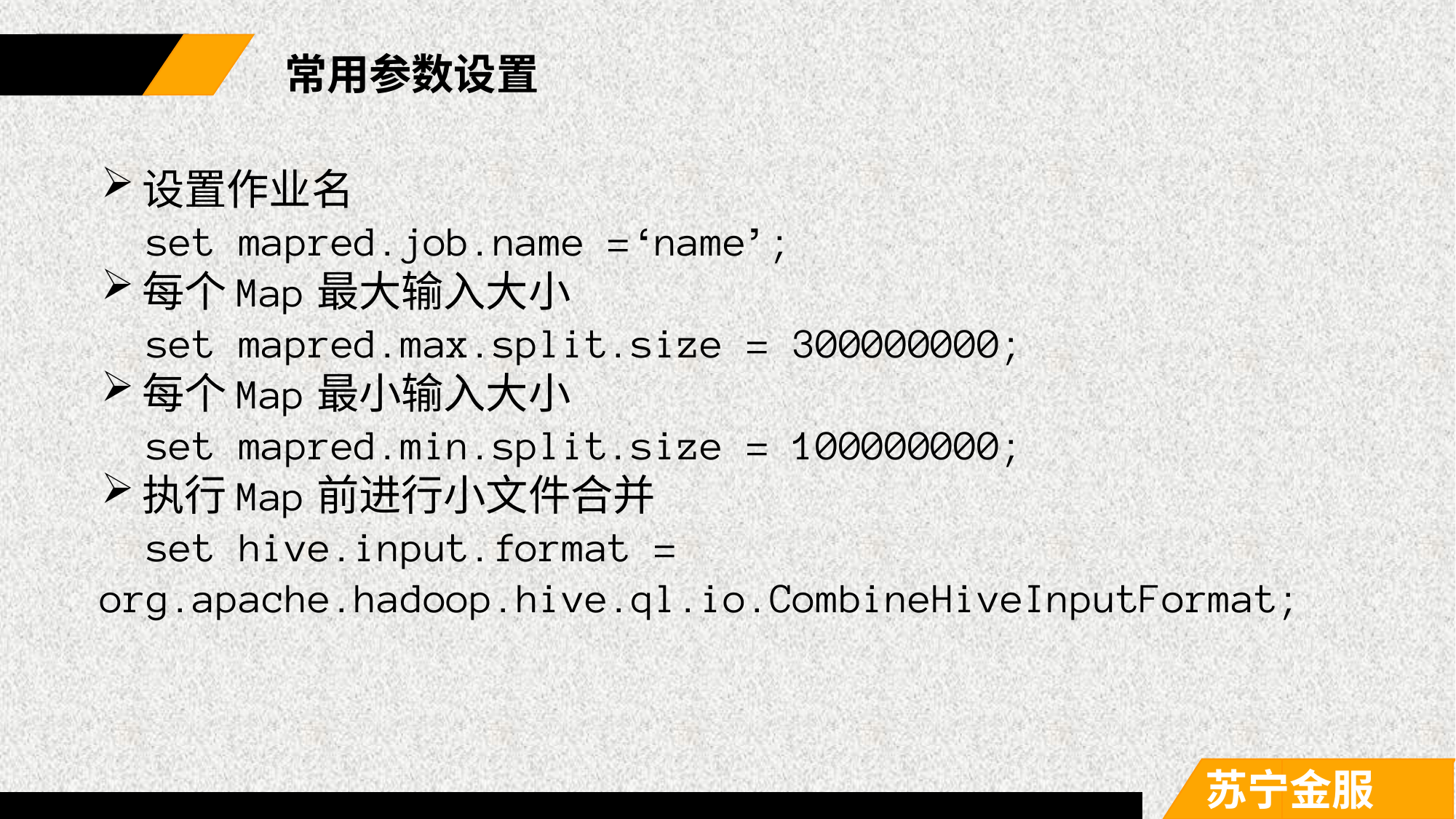

常用参数设置
设置作业名
  set mapred.job.name =‘name’;
每个Map最大输入大小
  set mapred.max.split.size = 300000000;
每个Map最小输入大小
  set mapred.min.split.size = 100000000;
执行Map前进行小文件合并
  set hive.input.format = org.apache.hadoop.hive.ql.io.CombineHiveInputFormat;